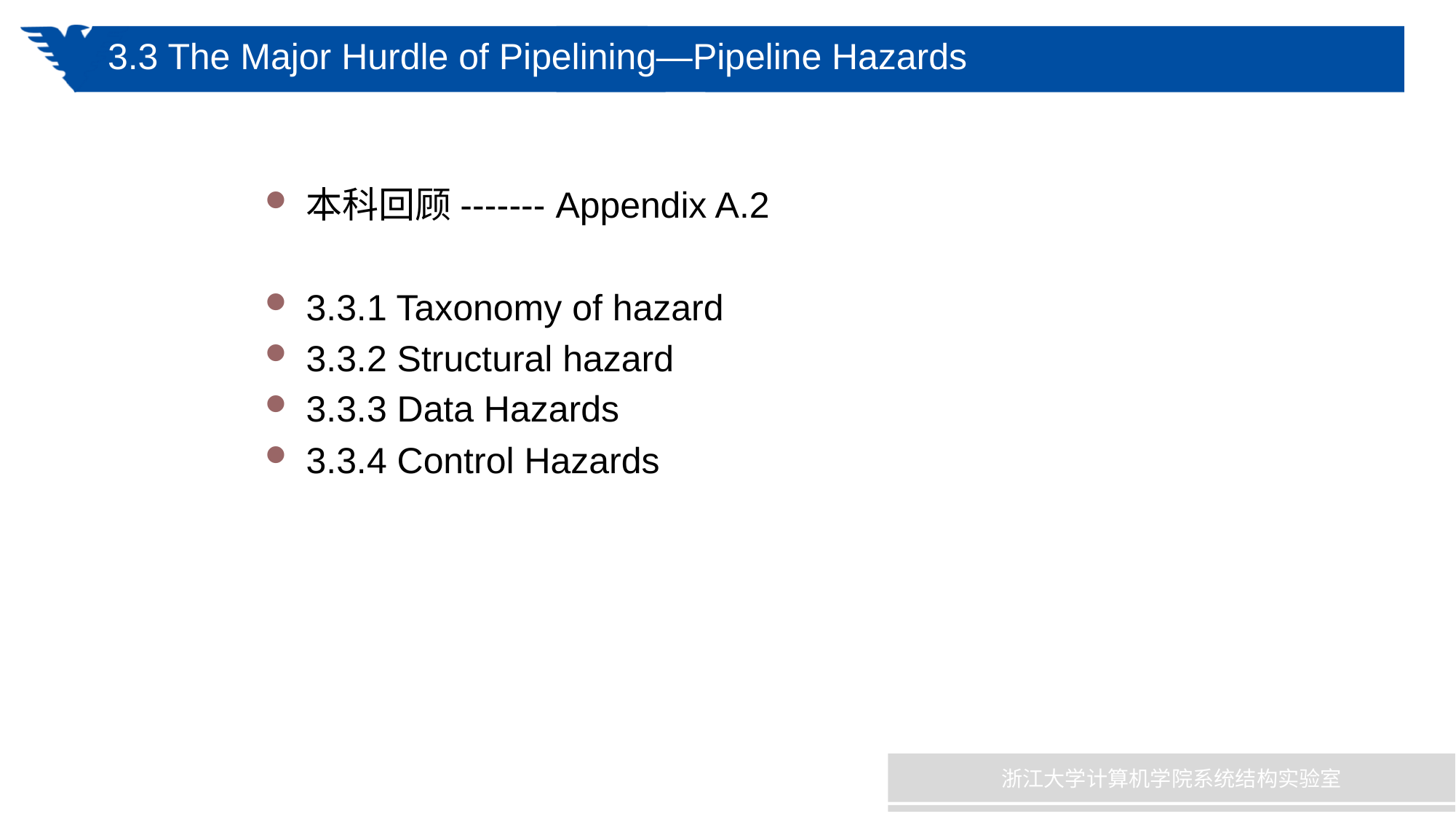

# 3.3 The Major Hurdle of Pipelining—Pipeline Hazards

本科回顾------- Appendix A.2

3.3.1 Taxonomy of hazard
3.3.2 Structural hazard
3.3.3 Data Hazards
3.3.4 Control Hazards